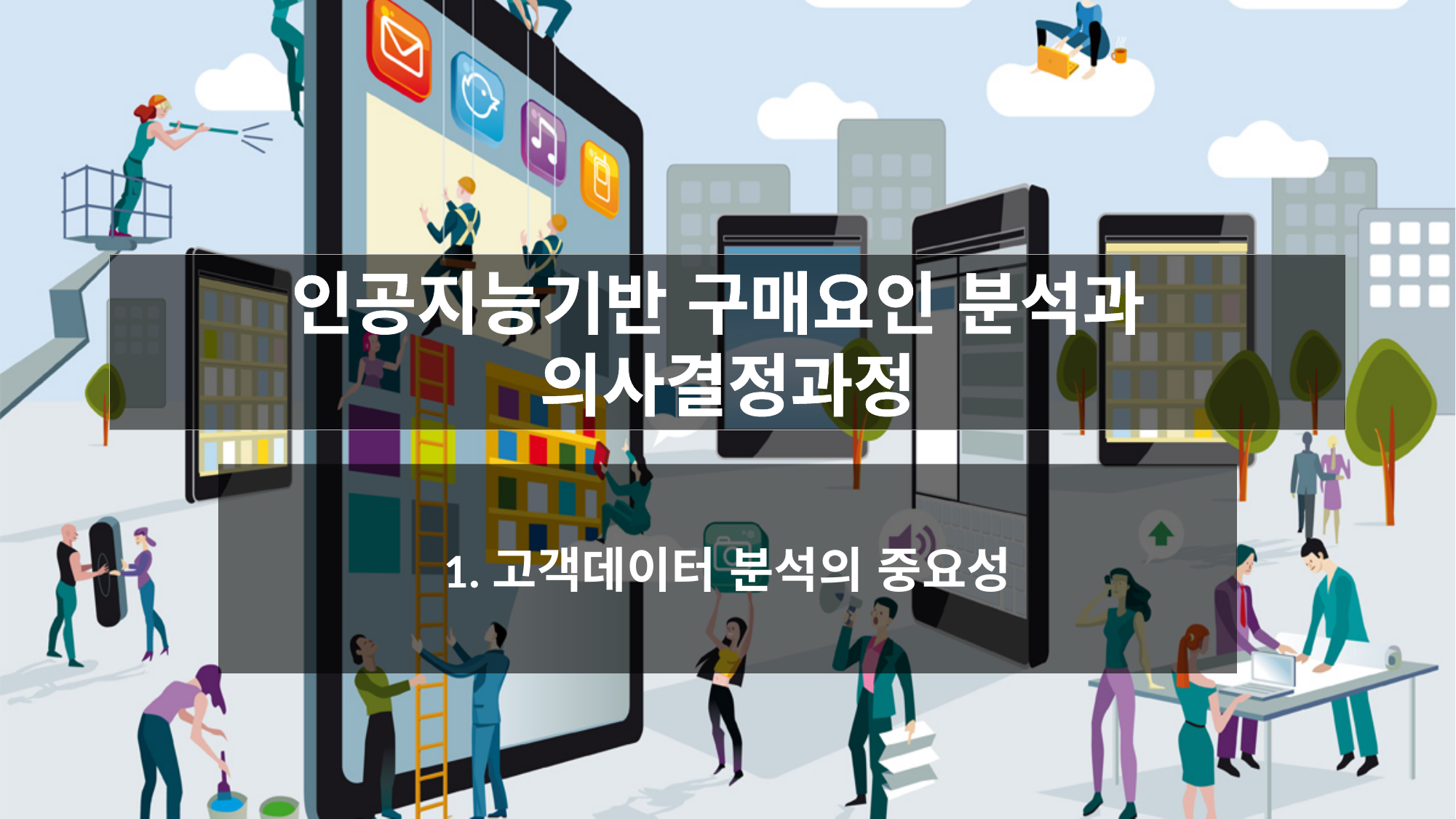

# 인공지능기반 구매요인 분석과 의사결정과정
1.고객데이터 분석의 중요성